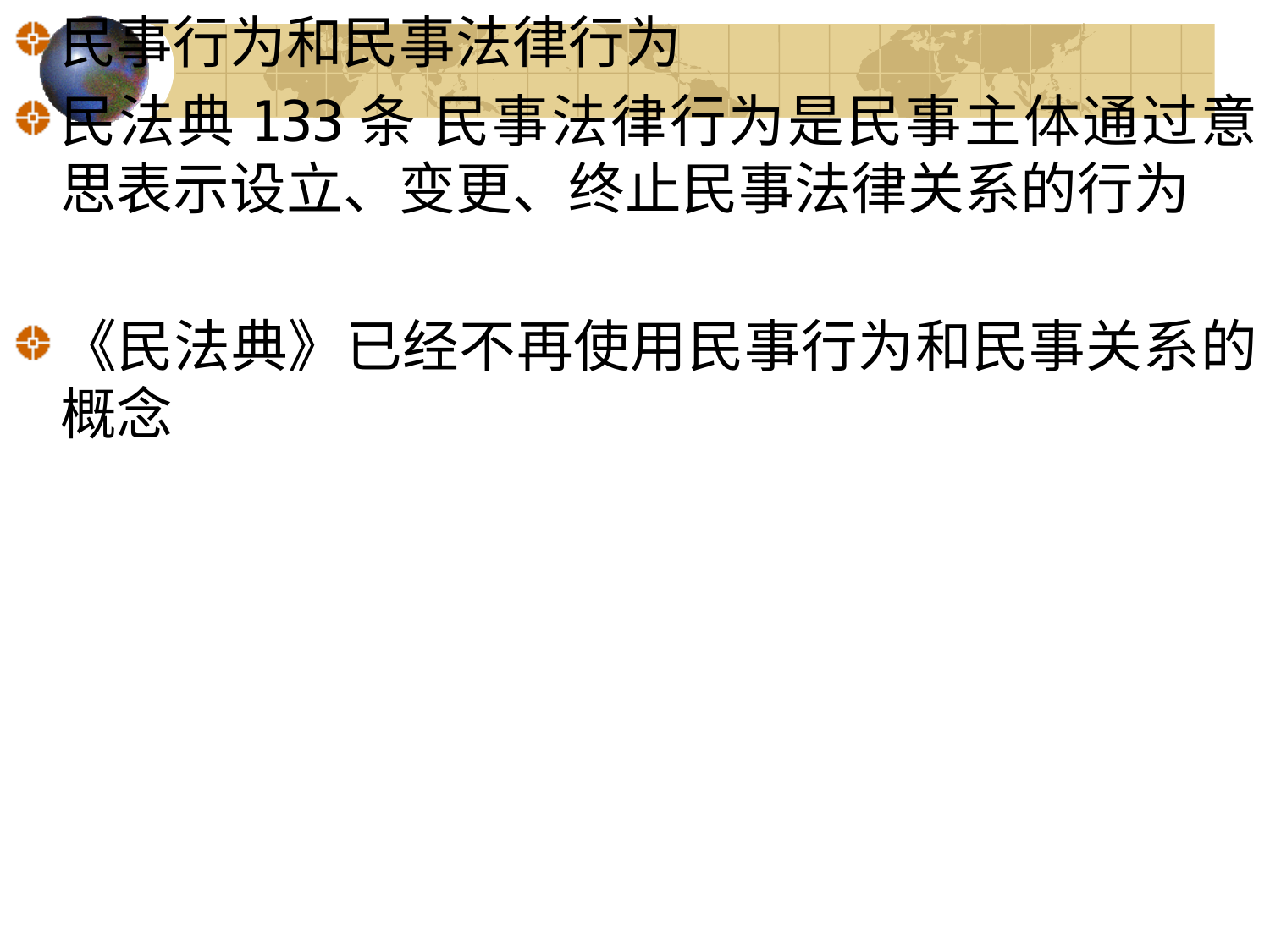

民事行为和民事法律行为
民法典133条 民事法律行为是民事主体通过意思表示设立、变更、终止民事法律关系的行为

《民法典》已经不再使用民事行为和民事关系的概念